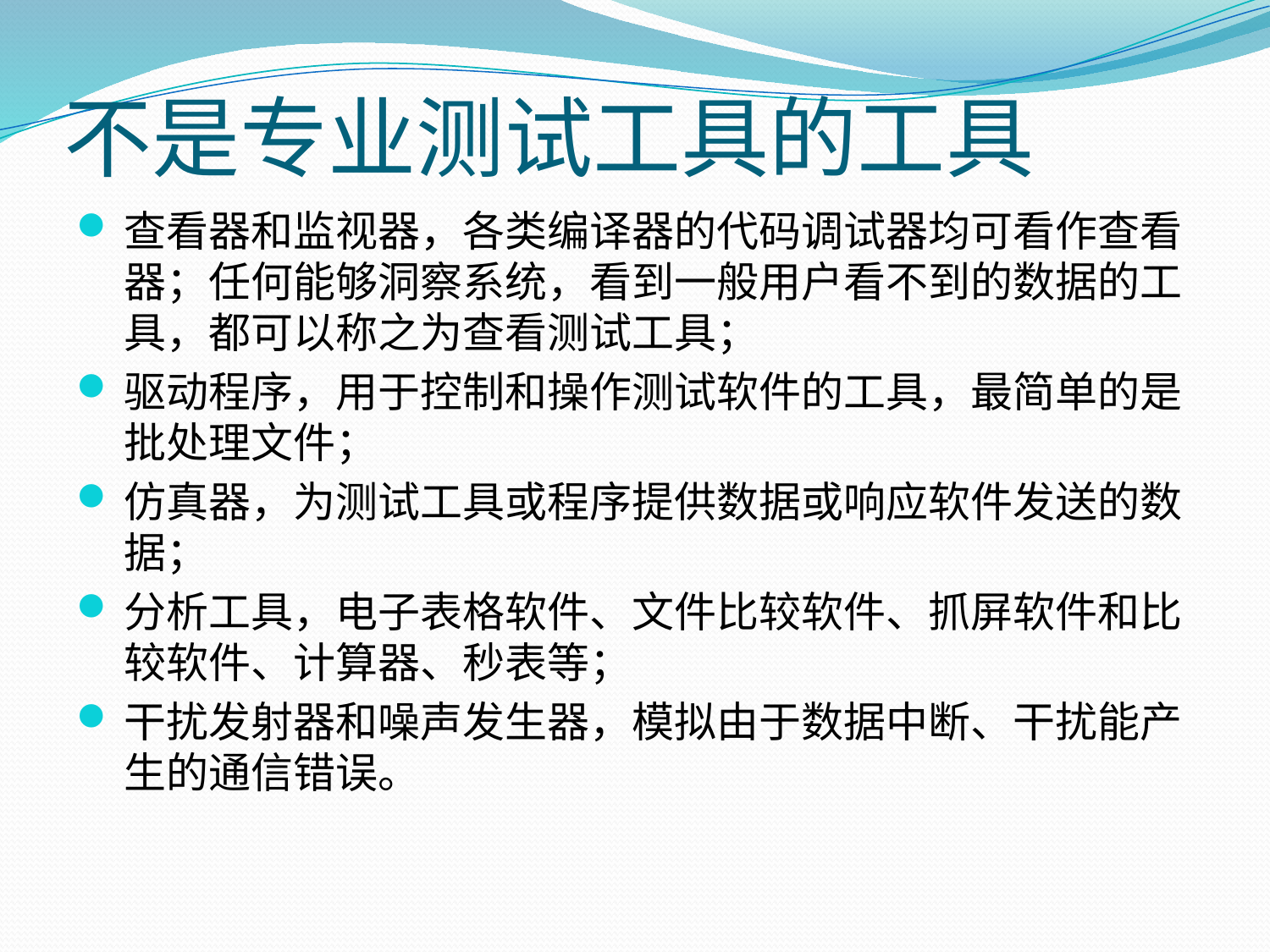

# 不是专业测试工具的工具
查看器和监视器，各类编译器的代码调试器均可看作查看器；任何能够洞察系统，看到一般用户看不到的数据的工具，都可以称之为查看测试工具；
驱动程序，用于控制和操作测试软件的工具，最简单的是批处理文件；
仿真器，为测试工具或程序提供数据或响应软件发送的数据；
分析工具，电子表格软件、文件比较软件、抓屏软件和比较软件、计算器、秒表等；
干扰发射器和噪声发生器，模拟由于数据中断、干扰能产生的通信错误。